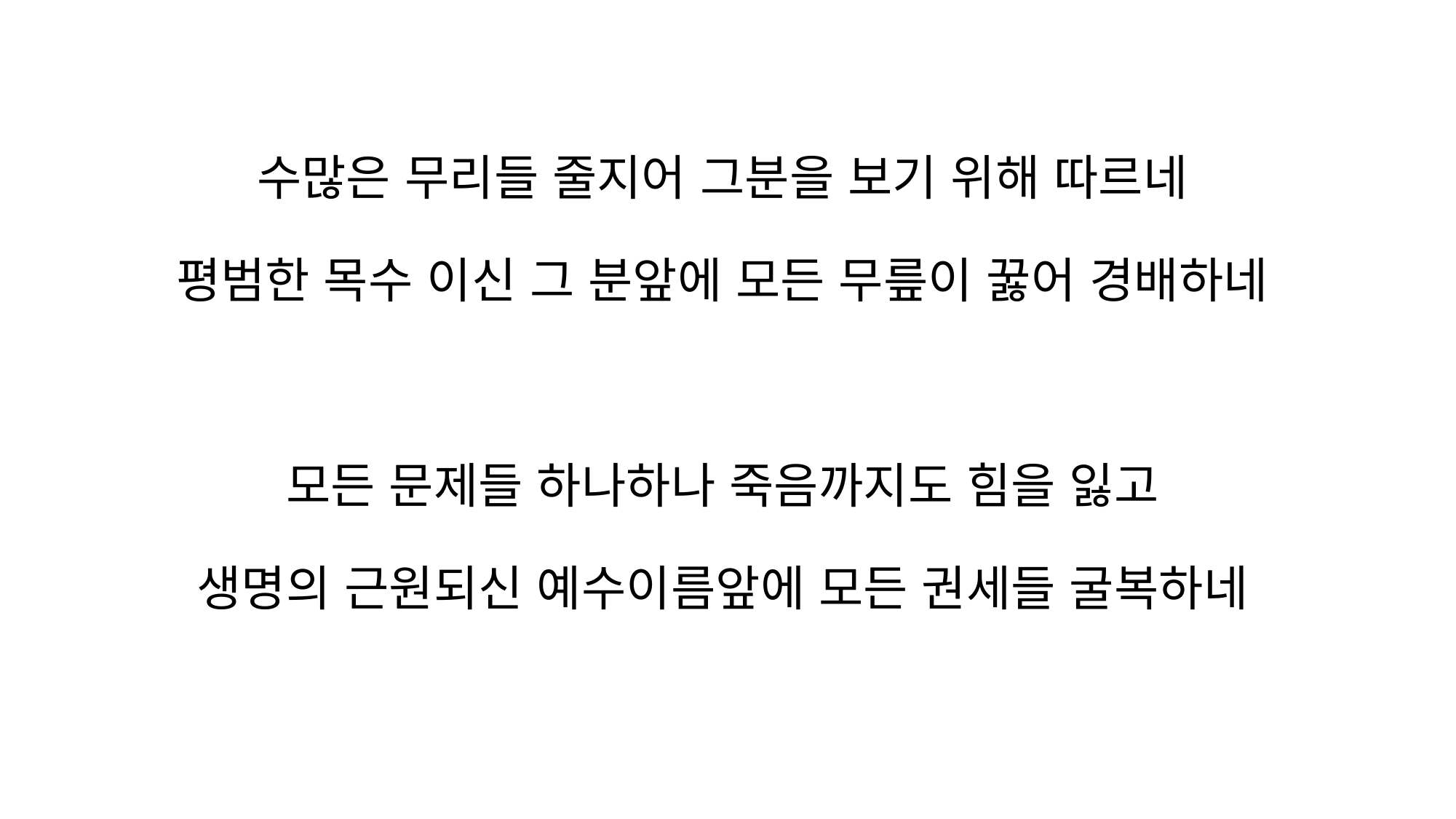

수많은 무리들 줄지어 그분을 보기 위해 따르네
평범한 목수 이신 그 분앞에 모든 무릎이 꿇어 경배하네

모든 문제들 하나하나 죽음까지도 힘을 잃고
생명의 근원되신 예수이름앞에 모든 권세들 굴복하네